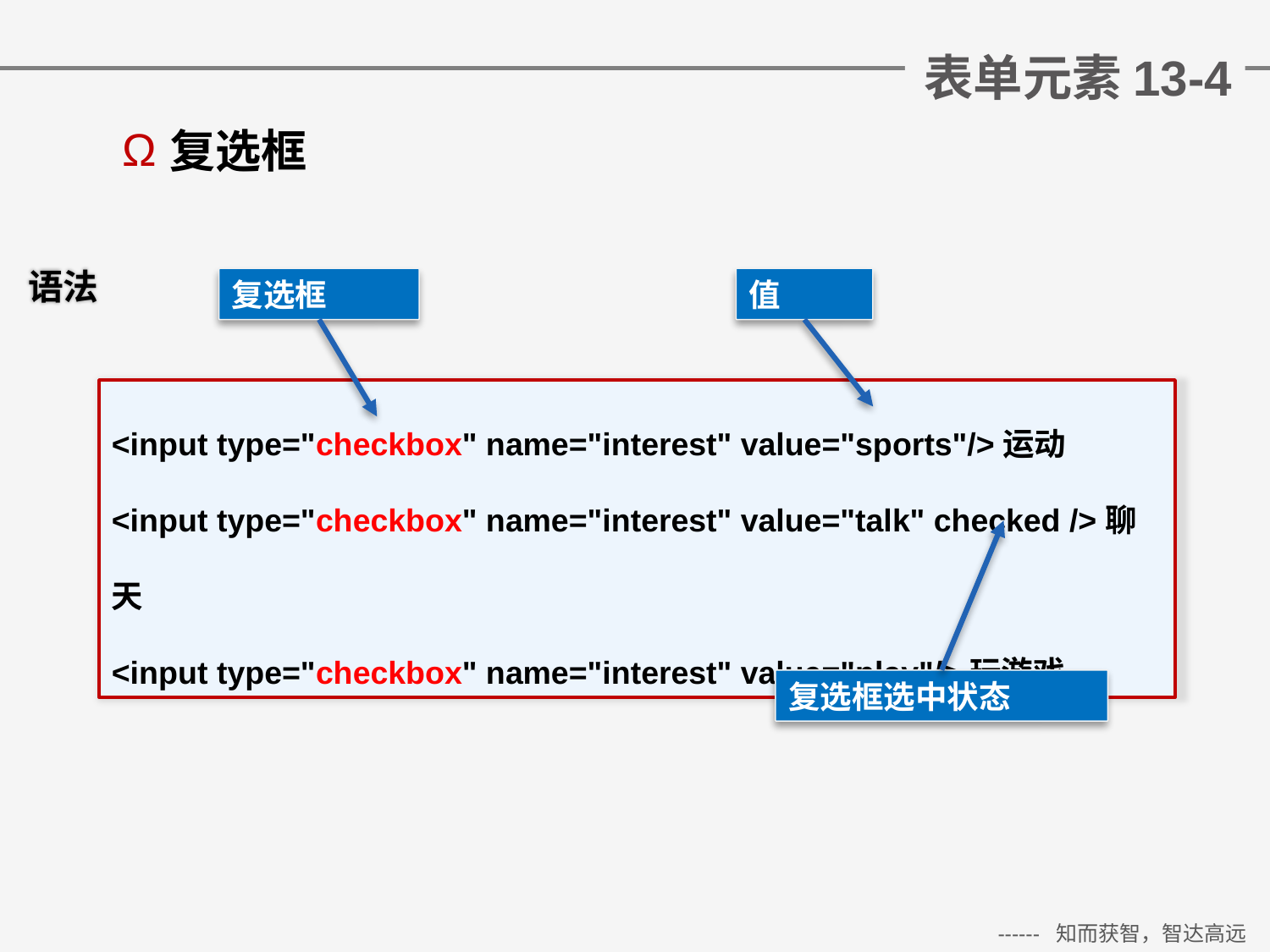

# 表单元素13-4
复选框
语法
复选框
值
<input type="checkbox" name="interest" value="sports"/>运动
<input type="checkbox" name="interest" value="talk" checked />聊天
<input type="checkbox" name="interest" value="play"/>玩游戏
复选框选中状态